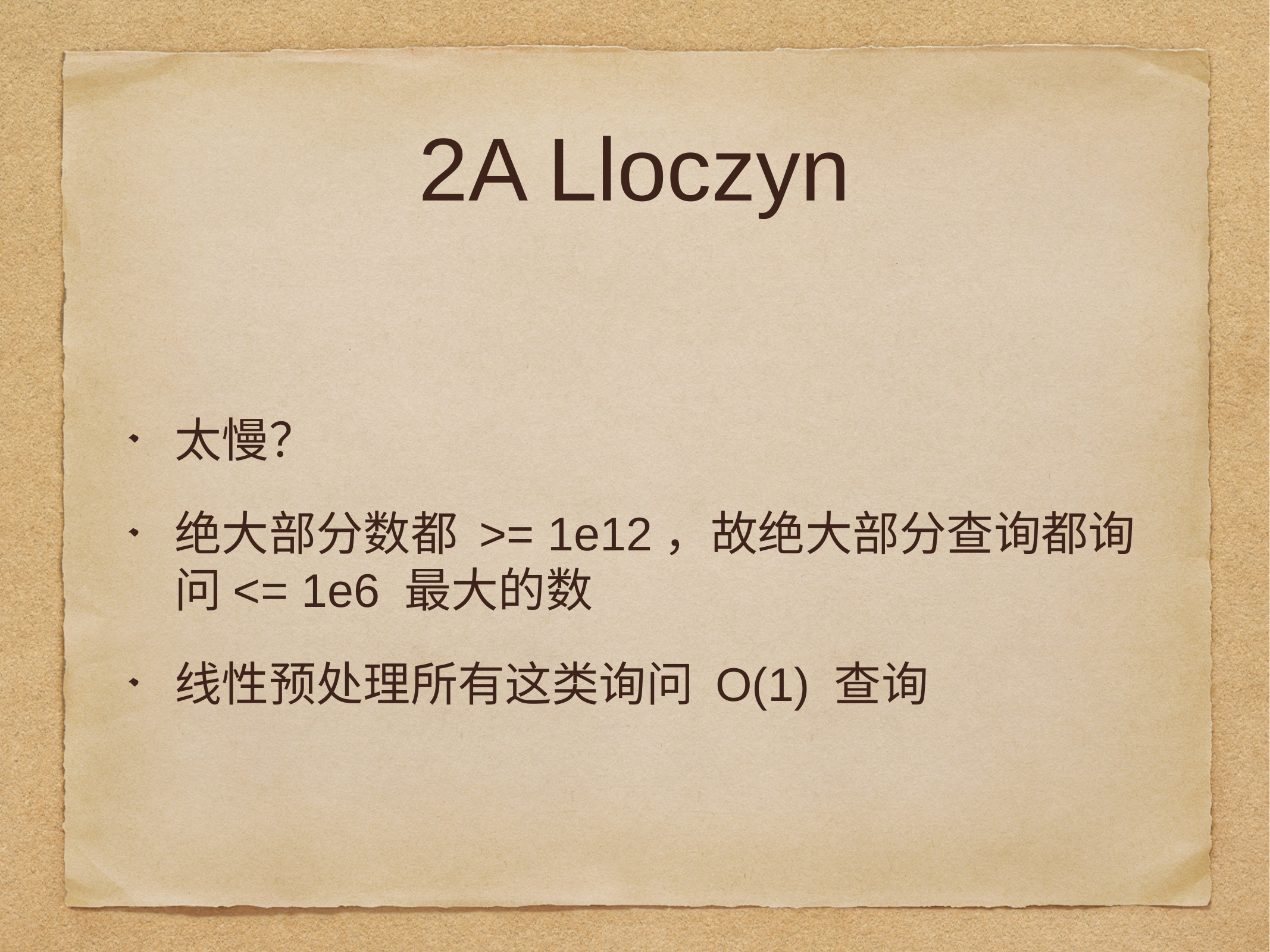

# 2A Lloczyn
太慢？
绝大部分数都 >= 1e12，故绝大部分查询都询问<= 1e6 最大的数
线性预处理所有这类询问 O(1) 查询